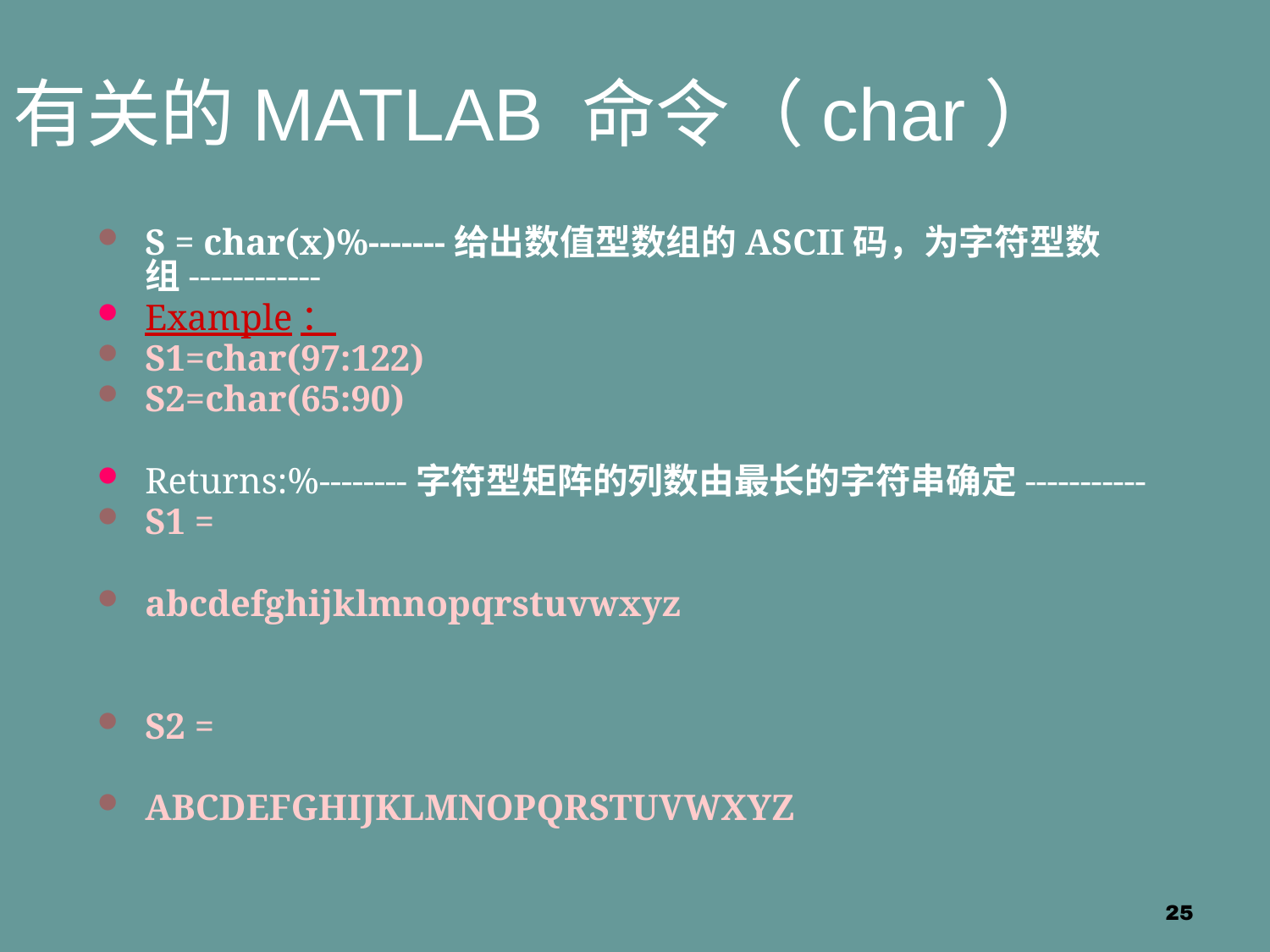

有关的MATLAB 命令（char）
S = char(x)%-------给出数值型数组的ASCII码，为字符型数组------------
Example：
S1=char(97:122)
S2=char(65:90)

Returns:%--------字符型矩阵的列数由最长的字符串确定-----------
S1 =

abcdefghijklmnopqrstuvwxyz

S2 =

ABCDEFGHIJKLMNOPQRSTUVWXYZ

25